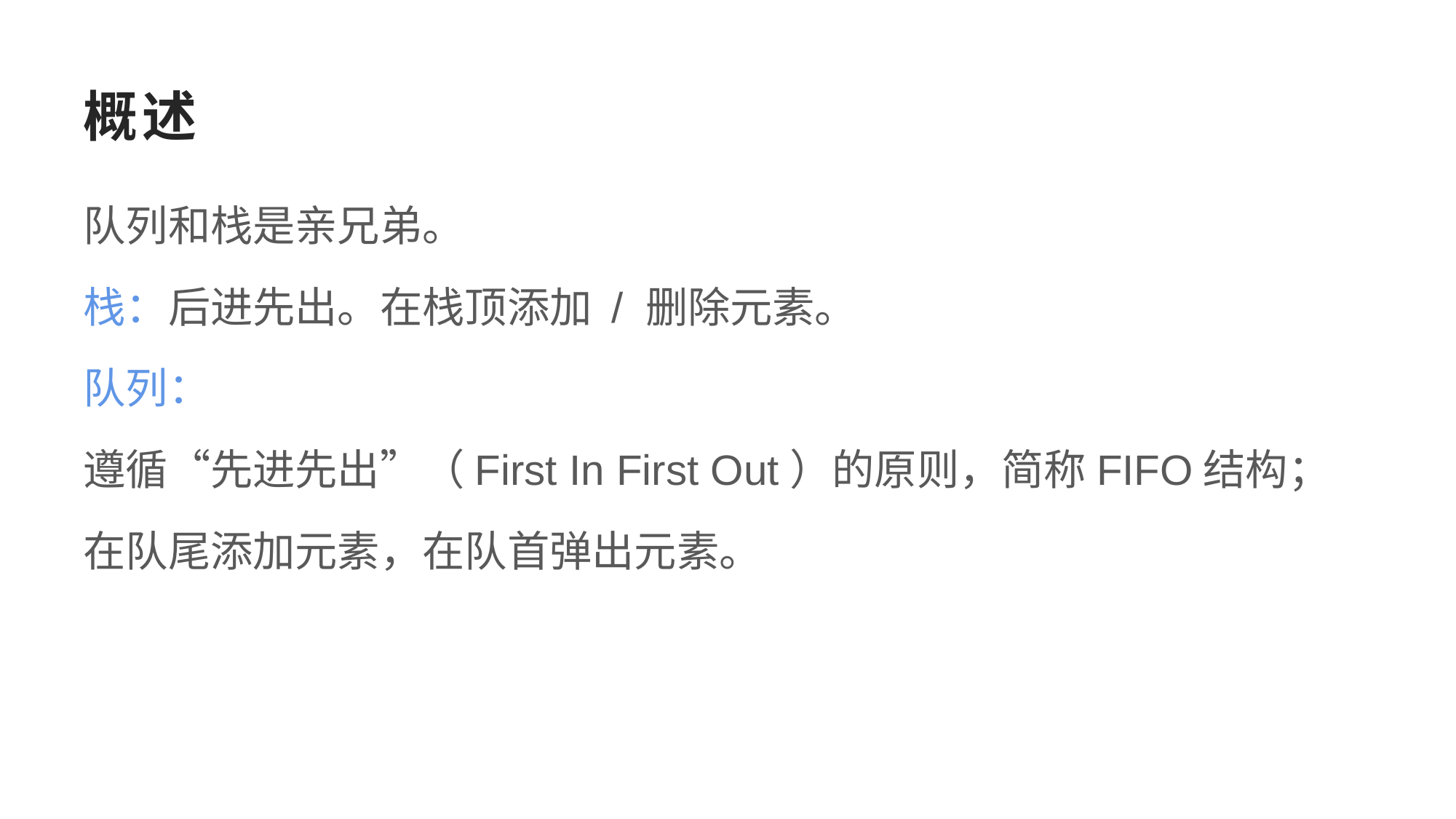

# 概述
队列和栈是亲兄弟。
栈：后进先出。在栈顶添加 / 删除元素。
队列：
遵循“先进先出”（First In First Out）的原则，简称FIFO结构；
在队尾添加元素，在队首弹出元素。